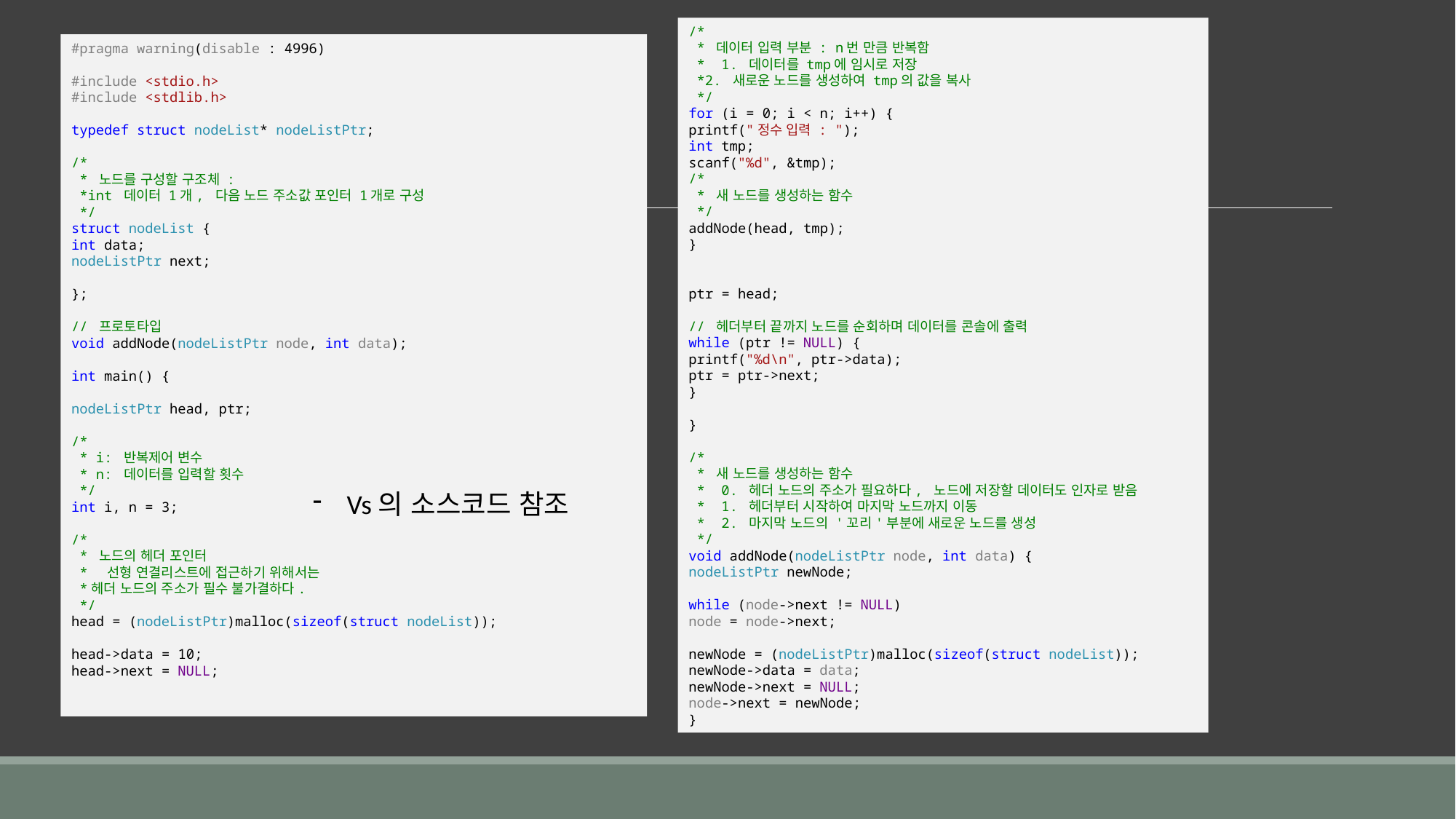

/*
 * 데이터 입력 부분 : n번 만큼 반복함
 *  1. 데이터를 tmp에 임시로 저장
 *2. 새로운 노드를 생성하여 tmp의 값을 복사
 */
for (i = 0; i < n; i++) {
printf("정수 입력 : ");
int tmp;
scanf("%d", &tmp);
/*
 * 새 노드를 생성하는 함수
 */
addNode(head, tmp);
}

ptr = head;

// 헤더부터 끝까지 노드를 순회하며 데이터를 콘솔에 출력
while (ptr != NULL) {
printf("%d\n", ptr->data);
ptr = ptr->next;
}

}

/*
 * 새 노드를 생성하는 함수
 *  0. 헤더 노드의 주소가 필요하다, 노드에 저장할 데이터도 인자로 받음
 *  1. 헤더부터 시작하여 마지막 노드까지 이동
 *  2. 마지막 노드의 '꼬리'부분에 새로운 노드를 생성
 */
void addNode(nodeListPtr node, int data) {
nodeListPtr newNode;

while (node->next != NULL)
node = node->next;

newNode = (nodeListPtr)malloc(sizeof(struct nodeList));
newNode->data = data;
newNode->next = NULL;
node->next = newNode;
}
#pragma warning(disable : 4996)

#include <stdio.h>
#include <stdlib.h>

typedef struct nodeList* nodeListPtr;

/*
 * 노드를 구성할 구조체 :
 *int 데이터 1개, 다음 노드 주소값 포인터 1개로 구성
 */
struct nodeList {
int data;
nodeListPtr next;

};

// 프로토타입
void addNode(nodeListPtr node, int data);

int main() {

nodeListPtr head, ptr;

/*
 * i: 반복제어 변수
 * n: 데이터를 입력할 횟수
 */
int i, n = 3;

/*
 * 노드의 헤더 포인터
 *  선형 연결리스트에 접근하기 위해서는
 *헤더 노드의 주소가 필수 불가결하다.
 */
head = (nodeListPtr)malloc(sizeof(struct nodeList));

head->data = 10;
head->next = NULL;

# 리스트 – 구조체
Vs의 소스코드 참조